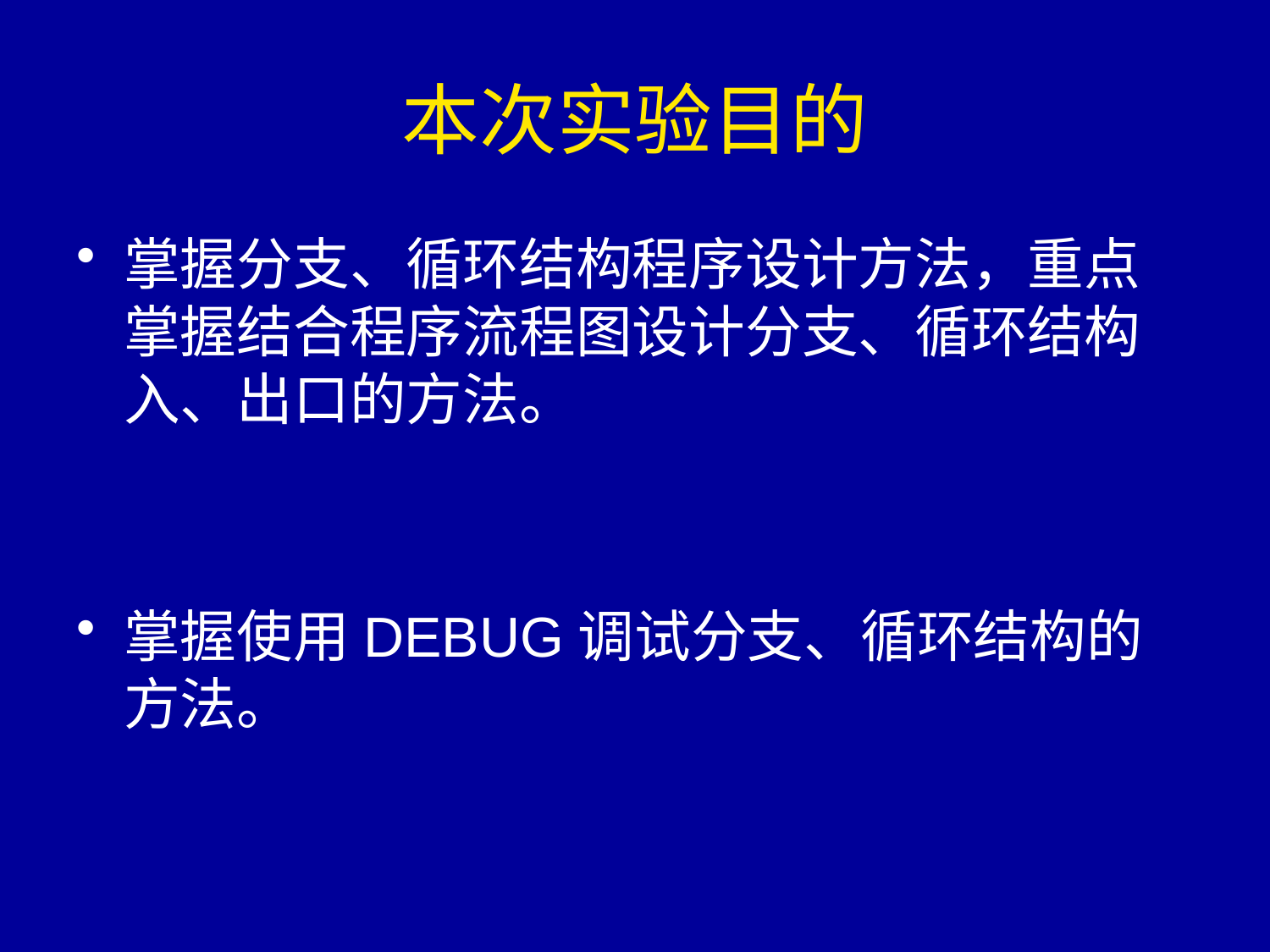

# 本次实验目的
掌握分支、循环结构程序设计方法，重点掌握结合程序流程图设计分支、循环结构入、出口的方法。

掌握使用DEBUG调试分支、循环结构的方法。